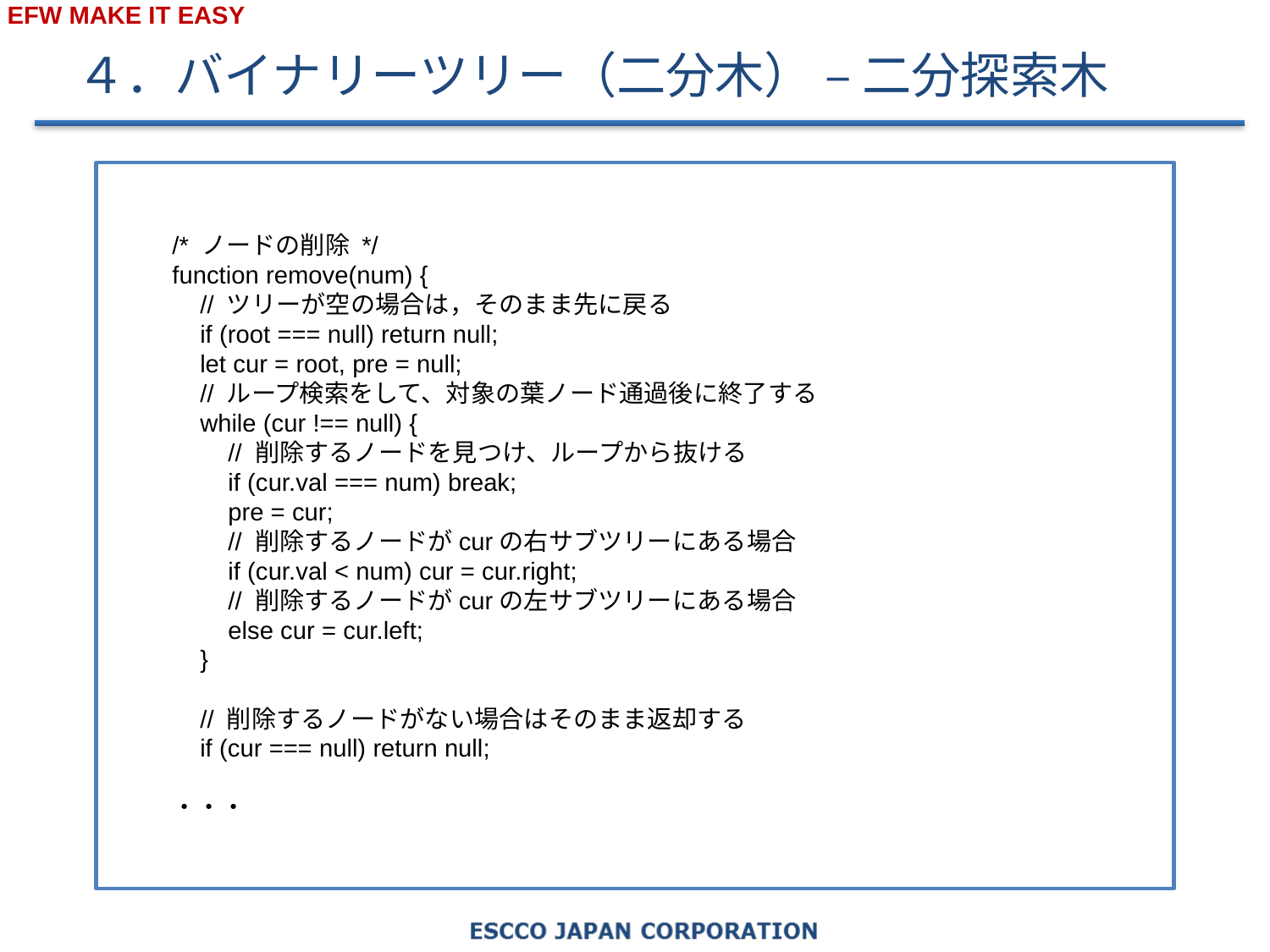

# ４．バイナリーツリー（二分木） – 二分探索木
/* ノードの削除 */
function remove(num) {
    // ツリーが空の場合は，そのまま先に戻る
    if (root === null) return null;
    let cur = root, pre = null;
    // ループ検索をして、対象の葉ノード通過後に終了する
    while (cur !== null) {
        // 削除するノードを見つけ、ループから抜ける
        if (cur.val === num) break;
        pre = cur;
        // 削除するノードがcurの右サブツリーにある場合
        if (cur.val < num) cur = cur.right;
        // 削除するノードがcurの左サブツリーにある場合
        else cur = cur.left;
    }

    // 削除するノードがない場合はそのまま返却する
    if (cur === null) return null;

・・・